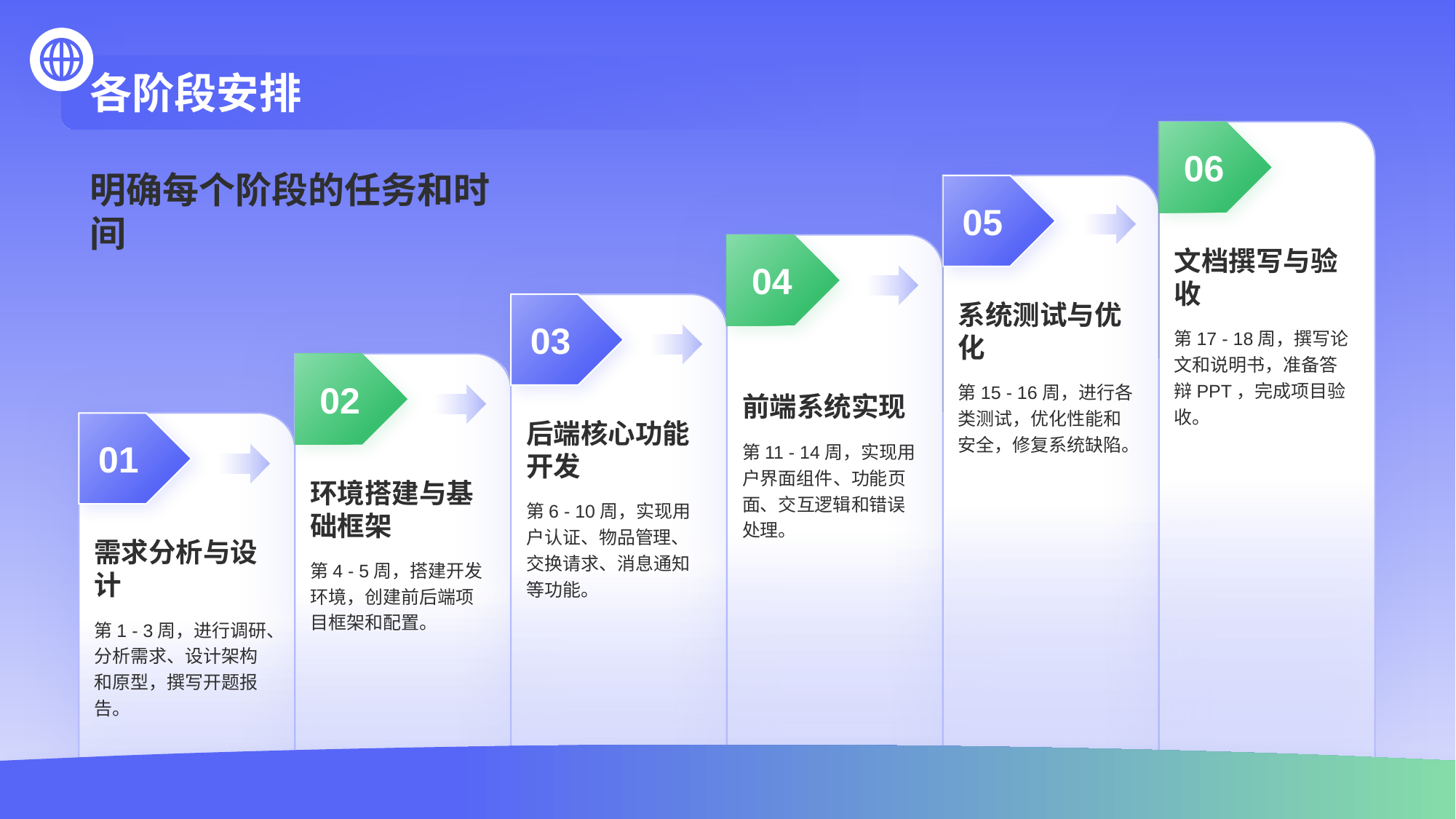

# 各阶段安排
06
文档撰写与验收
第17 - 18周，撰写论文和说明书，准备答辩PPT，完成项目验收。

明确每个阶段的任务和时间
05
系统测试与优化
第15 - 16周，进行各类测试，优化性能和安全，修复系统缺陷。

04
前端系统实现
第11 - 14周，实现用户界面组件、功能页面、交互逻辑和错误处理。

03
后端核心功能开发
第6 - 10周，实现用户认证、物品管理、交换请求、消息通知等功能。

02
环境搭建与基础框架
第4 - 5周，搭建开发环境，创建前后端项目框架和配置。

01
需求分析与设计
第1 - 3周，进行调研、分析需求、设计架构和原型，撰写开题报告。